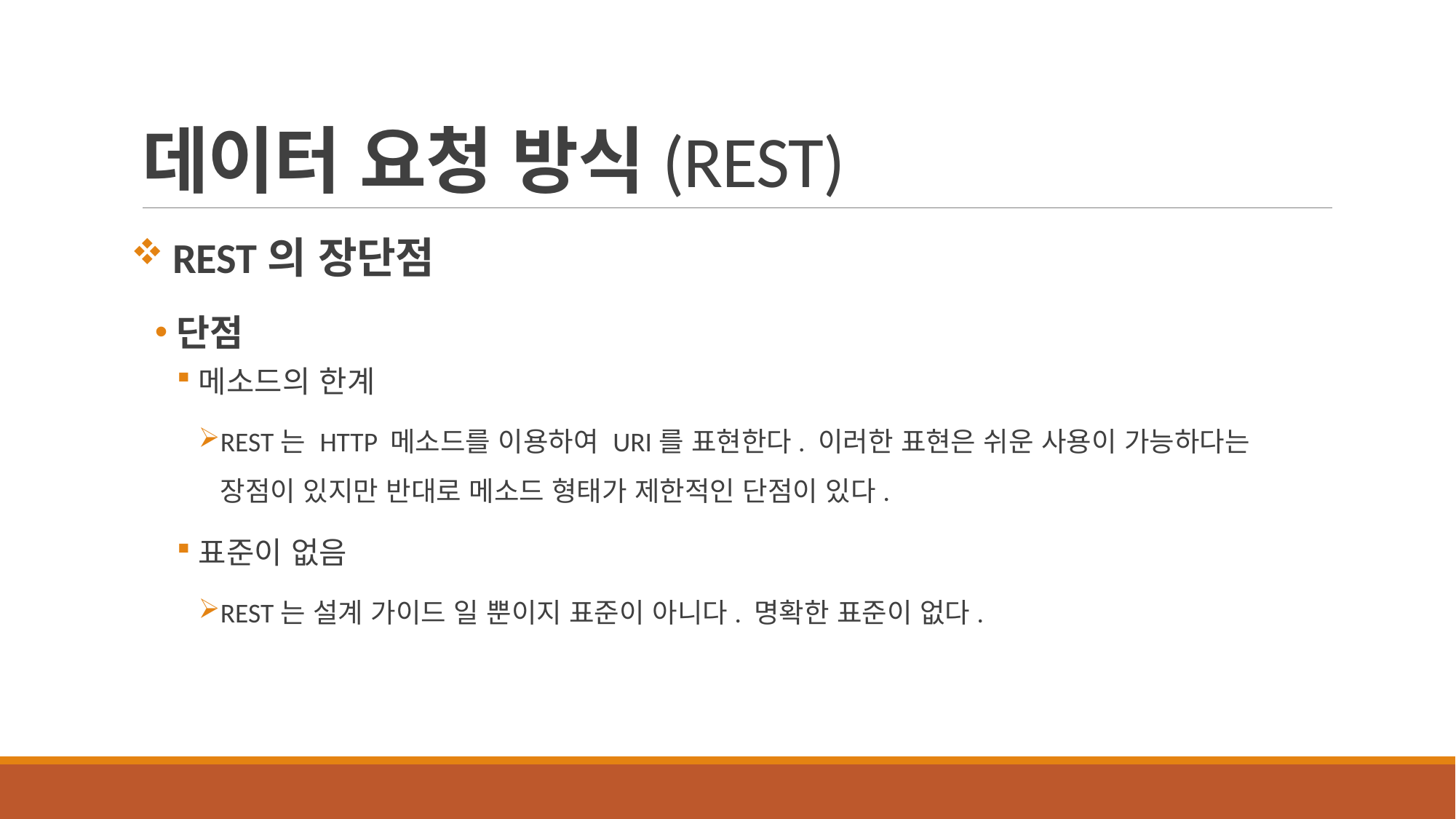

# 데이터 요청 방식(REST)
 REST의 장단점
단점
메소드의 한계
REST는 HTTP 메소드를 이용하여 URI를 표현한다. 이러한 표현은 쉬운 사용이 가능하다는 장점이 있지만 반대로 메소드 형태가 제한적인 단점이 있다.
표준이 없음
REST는 설계 가이드 일 뿐이지 표준이 아니다. 명확한 표준이 없다.